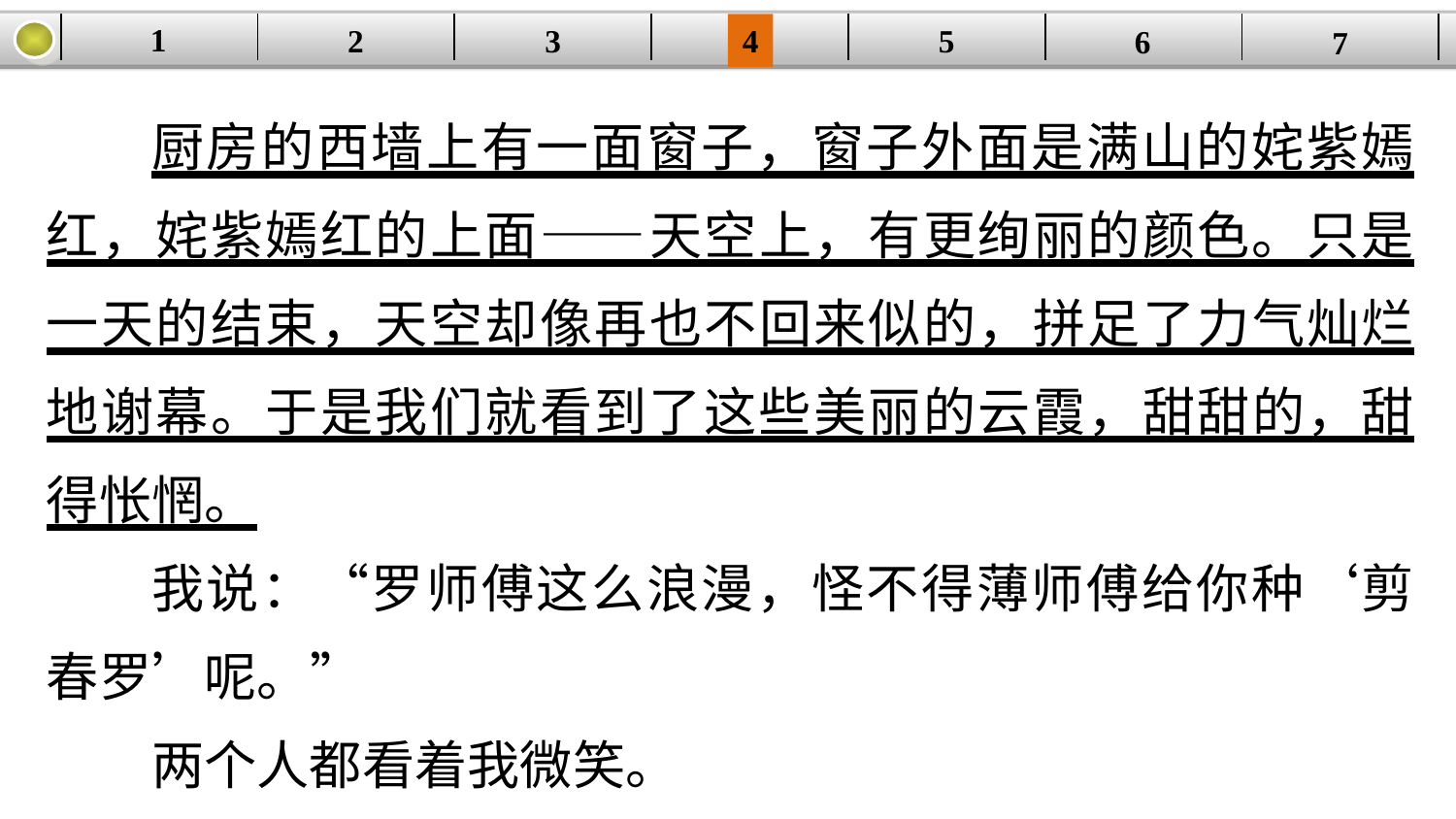

1
5
3
2
|  |  |  |  |  |  |  |
| --- | --- | --- | --- | --- | --- | --- |
4
6
7

厨房的西墙上有一面窗子，窗子外面是满山的姹紫嫣红，姹紫嫣红的上面——天空上，有更绚丽的颜色。只是一天的结束，天空却像再也不回来似的，拼足了力气灿烂地谢幕。于是我们就看到了这些美丽的云霞，甜甜的，甜得怅惘。
我说：“罗师傅这么浪漫，怪不得薄师傅给你种‘剪春罗’呢。”
两个人都看着我微笑。
……